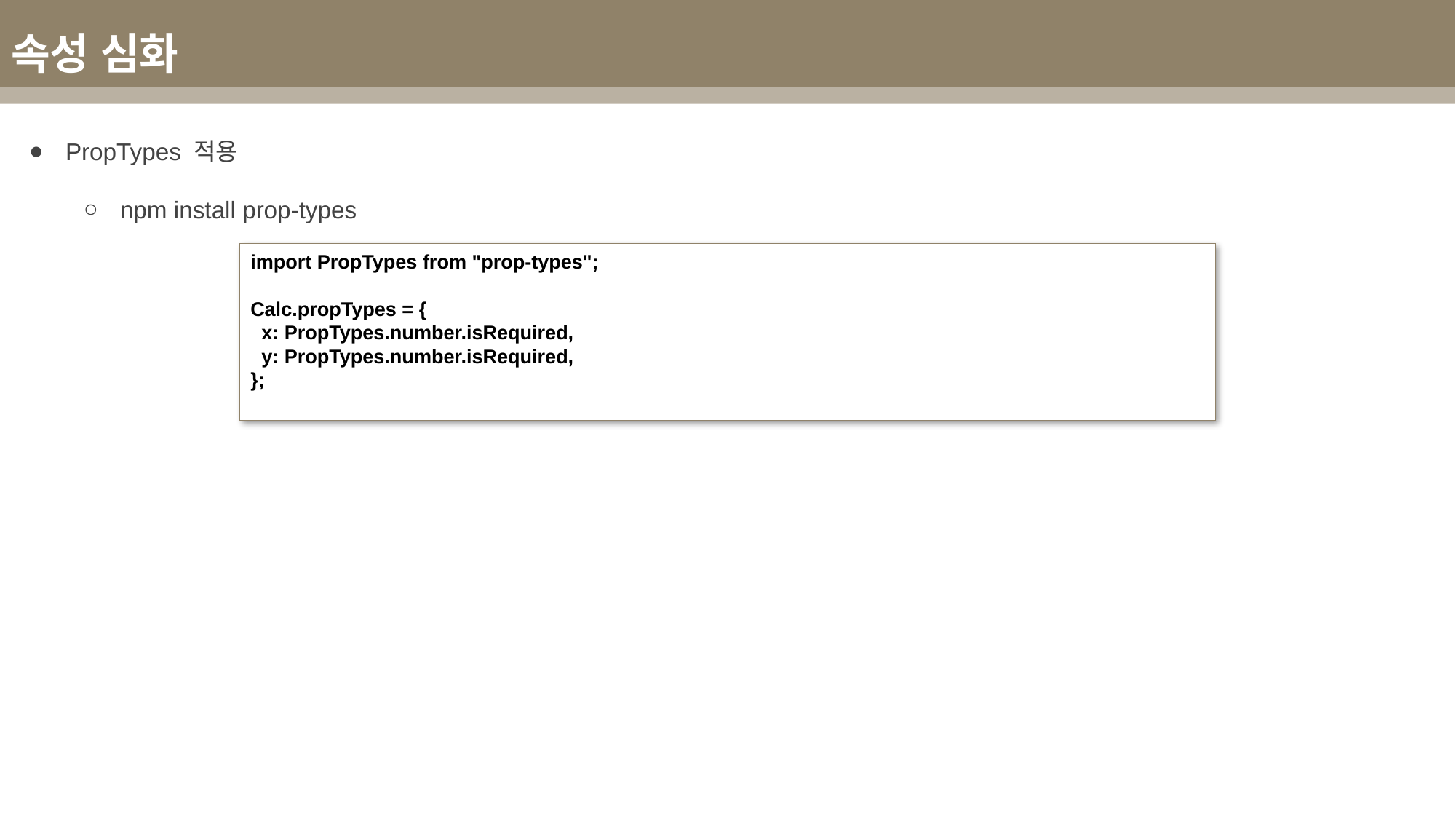

속성 심화
PropTypes 적용
npm install prop-types

import PropTypes from "prop-types";

Calc.propTypes = {
  x: PropTypes.number.isRequired,
  y: PropTypes.number.isRequired,
};